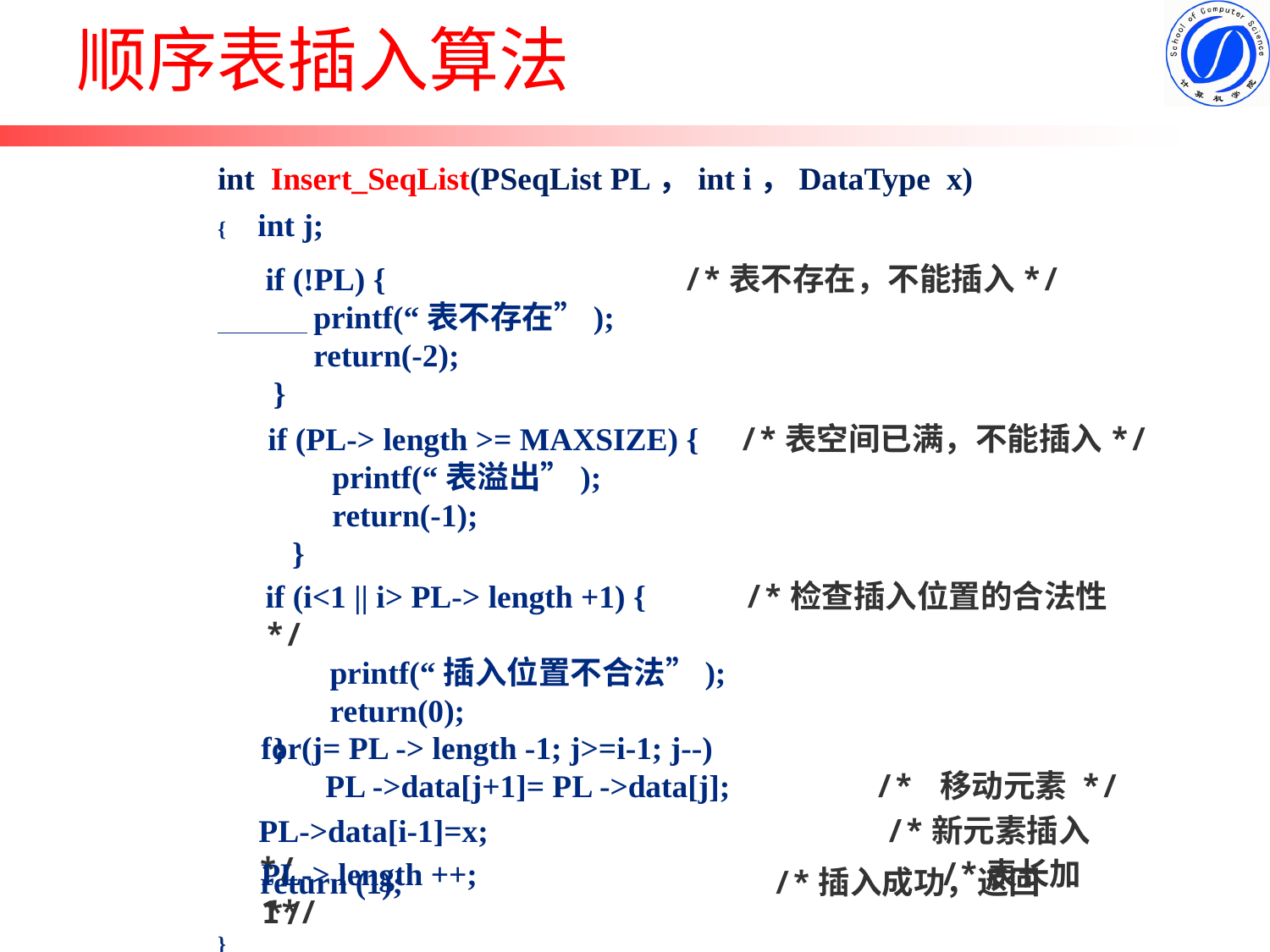

# 顺序表插入算法
int  Insert_SeqList(PSeqList PL，int i，DataType  x)
{      int j;

        return (1);　　　                                    /*插入成功，返回*/
}
if (!PL) {                                     /*表不存在，不能插入*/
      printf(“表不存在”);
      return(-2);
 }
if (PL-> length >= MAXSIZE) {     /*表空间已满，不能插入*/
        printf(“表溢出”);
        return(-1);
   }
if (i<1 || i> PL-> length +1) { 　      /*检查插入位置的合法性*/
        printf(“插入位置不合法”);
        return(0);
 }
for(j= PL -> length -1; j>=i-1; j--)
        PL ->data[j+1]= PL ->data[j];                  /* 移动元素 */
PL->data[i-1]=x;                                                /*新元素插入*/
PL-> length ++;                                     /*表长加 1*/